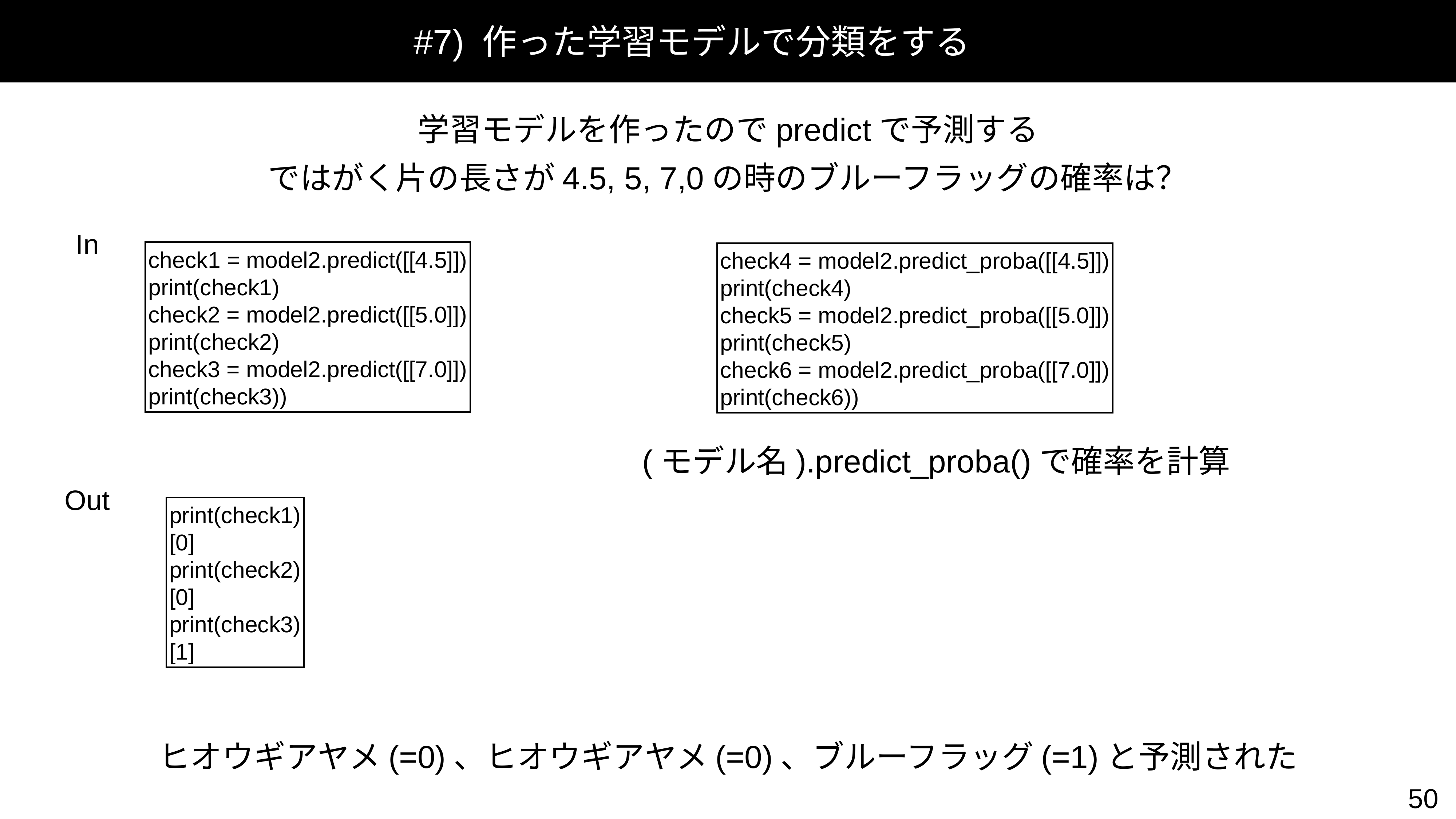

#7) 作った学習モデルで分類をする
学習モデルを作ったのでpredictで予測する
ではがく片の長さが4.5, 5, 7,0の時のブルーフラッグの確率は？
In
check1 = model2.predict([[4.5]])
print(check1)
check2 = model2.predict([[5.0]])
print(check2)
check3 = model2.predict([[7.0]])
print(check3))
check4 = model2.predict_proba([[4.5]])
print(check4)
check5 = model2.predict_proba([[5.0]])
print(check5)
check6 = model2.predict_proba([[7.0]])
print(check6))
(モデル名).predict_proba()で確率を計算
Out
print(check1)
[0]
print(check2)
[0]
print(check3)
[1]
ヒオウギアヤメ(=0)、ヒオウギアヤメ(=0)、ブルーフラッグ(=1)と予測された
50